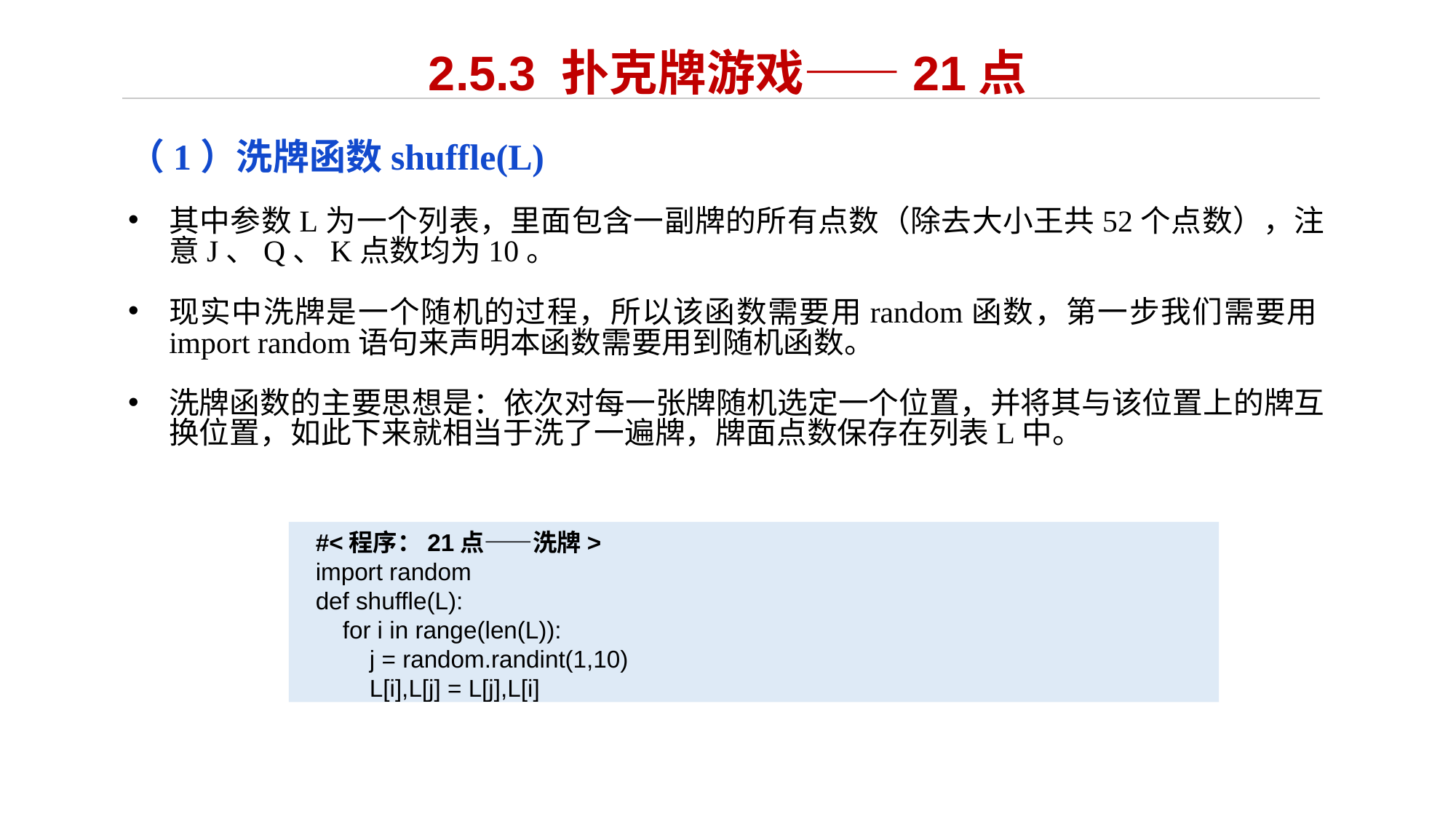

# 2.5.3 扑克牌游戏——21点
（1）洗牌函数shuffle(L)

其中参数L为一个列表，里面包含一副牌的所有点数（除去大小王共52个点数），注意J、Q、K点数均为10。

现实中洗牌是一个随机的过程，所以该函数需要用random函数，第一步我们需要用import random语句来声明本函数需要用到随机函数。

洗牌函数的主要思想是：依次对每一张牌随机选定一个位置，并将其与该位置上的牌互换位置，如此下来就相当于洗了一遍牌，牌面点数保存在列表L中。
#<程序：21点——洗牌>
import random
def shuffle(L):
    for i in range(len(L)):
        j = random.randint(1,10)
        L[i],L[j] = L[j],L[i]